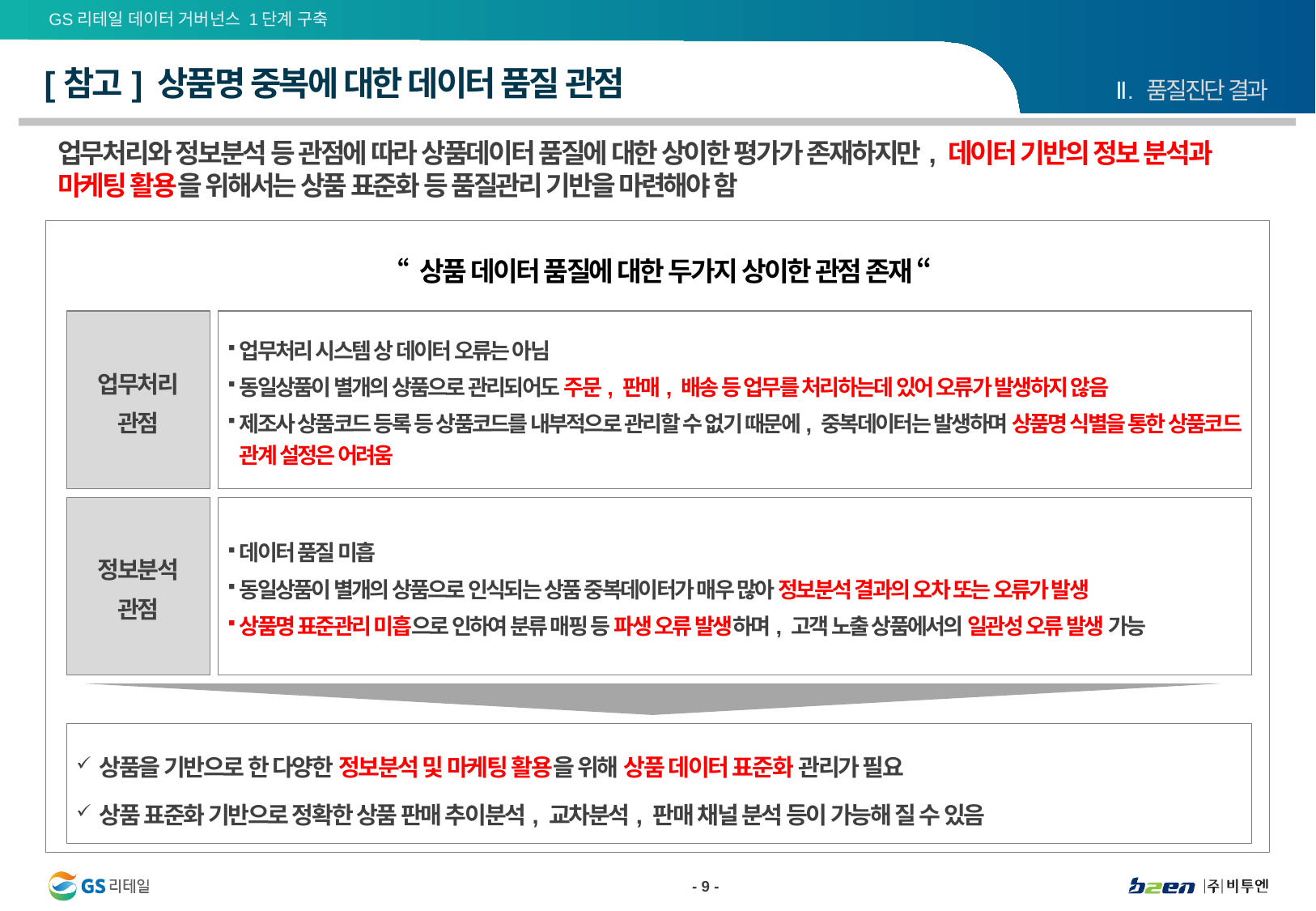

# [참고] 상품명 중복에 대한 데이터 품질 관점
Ⅱ. 품질진단 결과
업무처리와 정보분석 등 관점에 따라 상품데이터 품질에 대한 상이한 평가가 존재하지만, 데이터 기반의 정보 분석과 마케팅 활용을 위해서는 상품 표준화 등 품질관리 기반을 마련해야 함

“ 상품 데이터 품질에 대한 두가지 상이한 관점 존재 “
업무처리
관점
업무처리 시스템 상 데이터 오류는 아님
동일상품이 별개의 상품으로 관리되어도 주문, 판매, 배송 등 업무를 처리하는데 있어 오류가 발생하지 않음
제조사 상품코드 등록 등 상품코드를 내부적으로 관리할 수 없기 때문에, 중복데이터는 발생하며 상품명 식별을 통한 상품코드 관계 설정은 어려움
정보분석
관점
데이터 품질 미흡
동일상품이 별개의 상품으로 인식되는 상품 중복데이터가 매우 많아 정보분석 결과의 오차 또는 오류가 발생
상품명 표준관리 미흡으로 인하여 분류 매핑 등 파생 오류 발생하며, 고객 노출 상품에서의 일관성 오류 발생 가능

상품을 기반으로 한 다양한 정보분석 및 마케팅 활용을 위해 상품 데이터 표준화 관리가 필요
상품 표준화 기반으로 정확한 상품 판매 추이분석, 교차분석, 판매 채널 분석 등이 가능해 질 수 있음